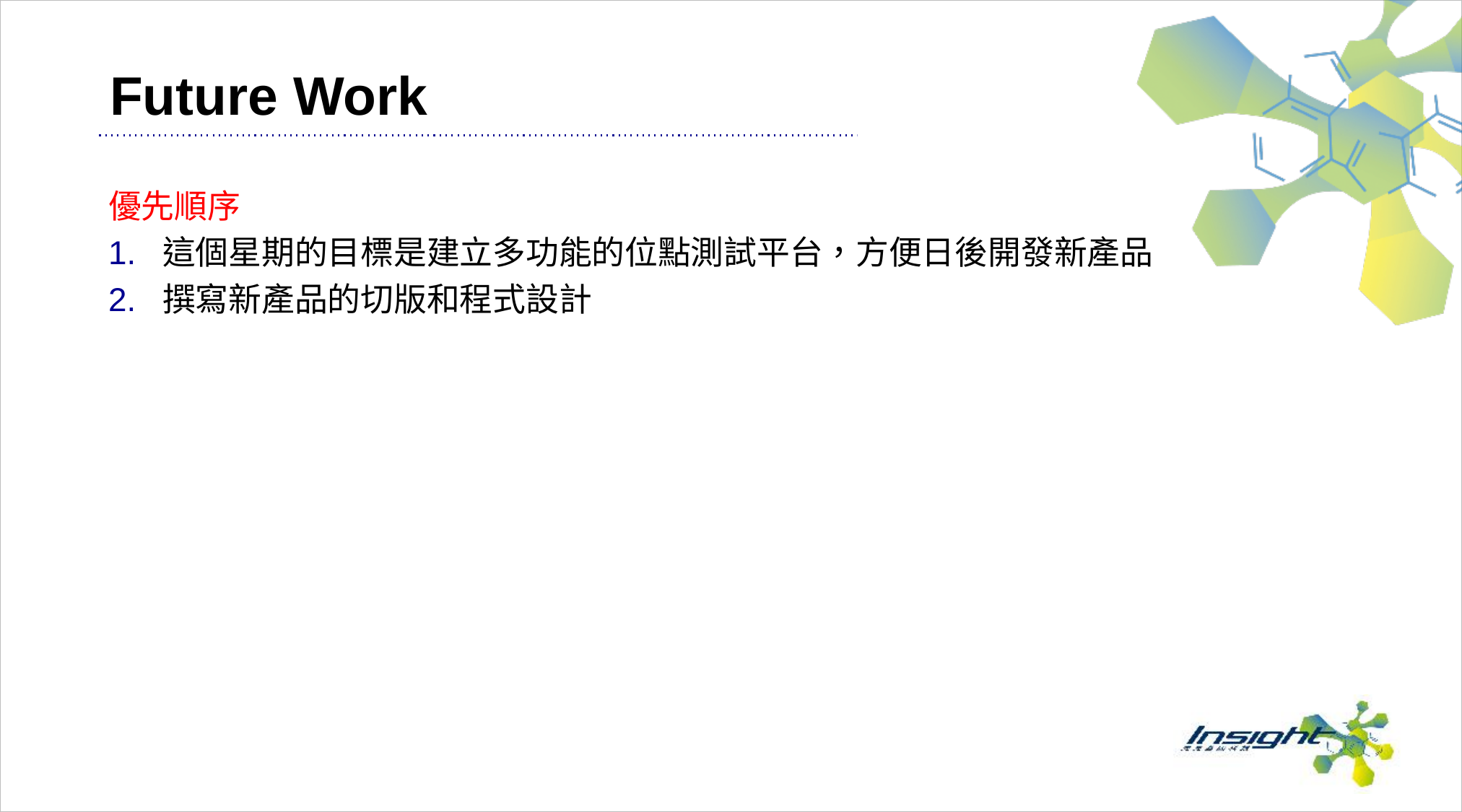

# Future Work

優先順序
這個星期的目標是建立多功能的位點測試平台，方便日後開發新產品
撰寫新產品的切版和程式設計